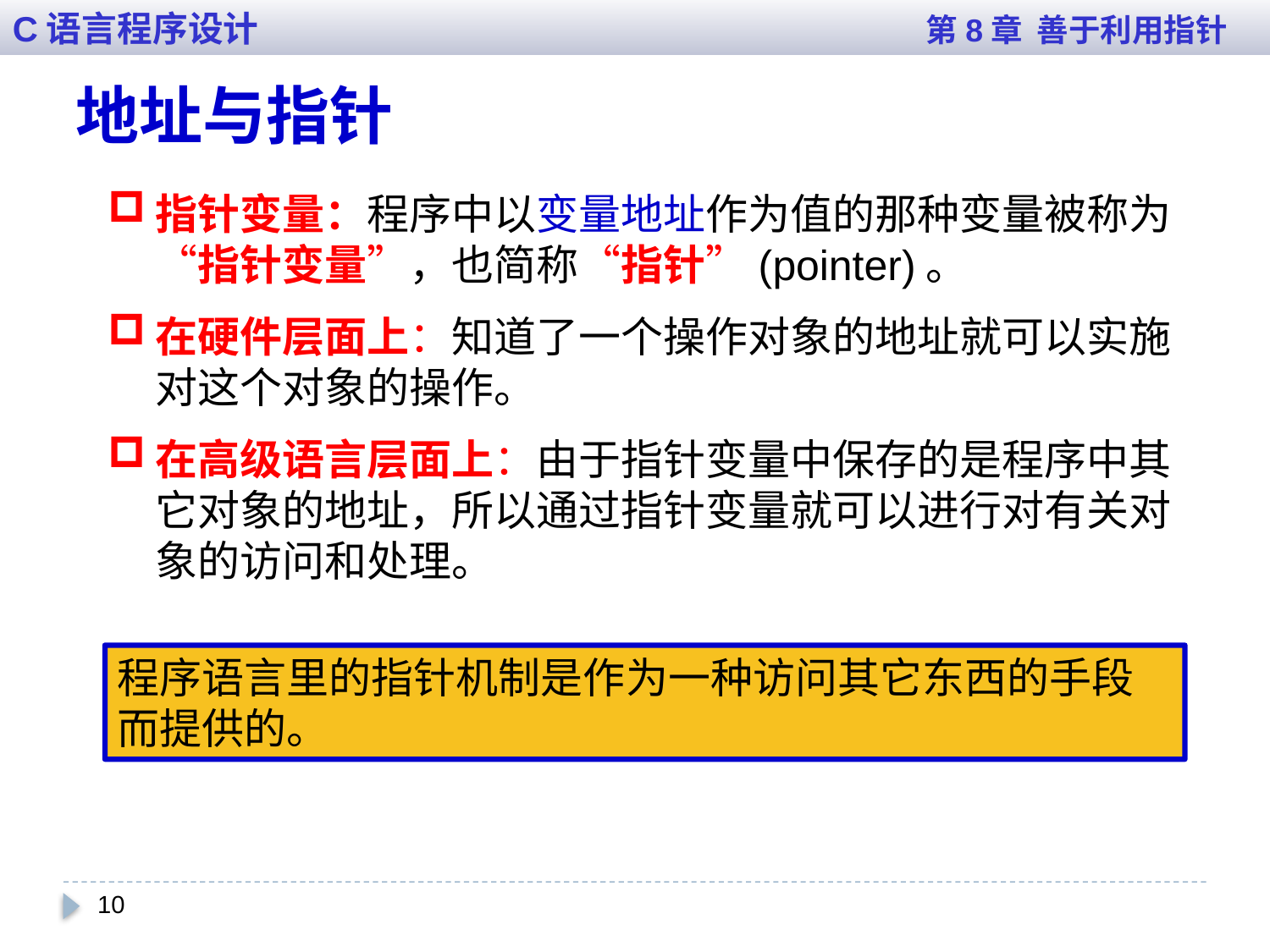

地址与指针
C语言程序设计                                                                                   第8章  善于利用指针
指针变量：程序中以变量地址作为值的那种变量被称为“指针变量”，也简称“指针”(pointer)。
在硬件层面上：知道了一个操作对象的地址就可以实施对这个对象的操作。
在高级语言层面上：由于指针变量中保存的是程序中其它对象的地址，所以通过指针变量就可以进行对有关对象的访问和处理。

程序语言里的指针机制是作为一种访问其它东西的手段而提供的。
10